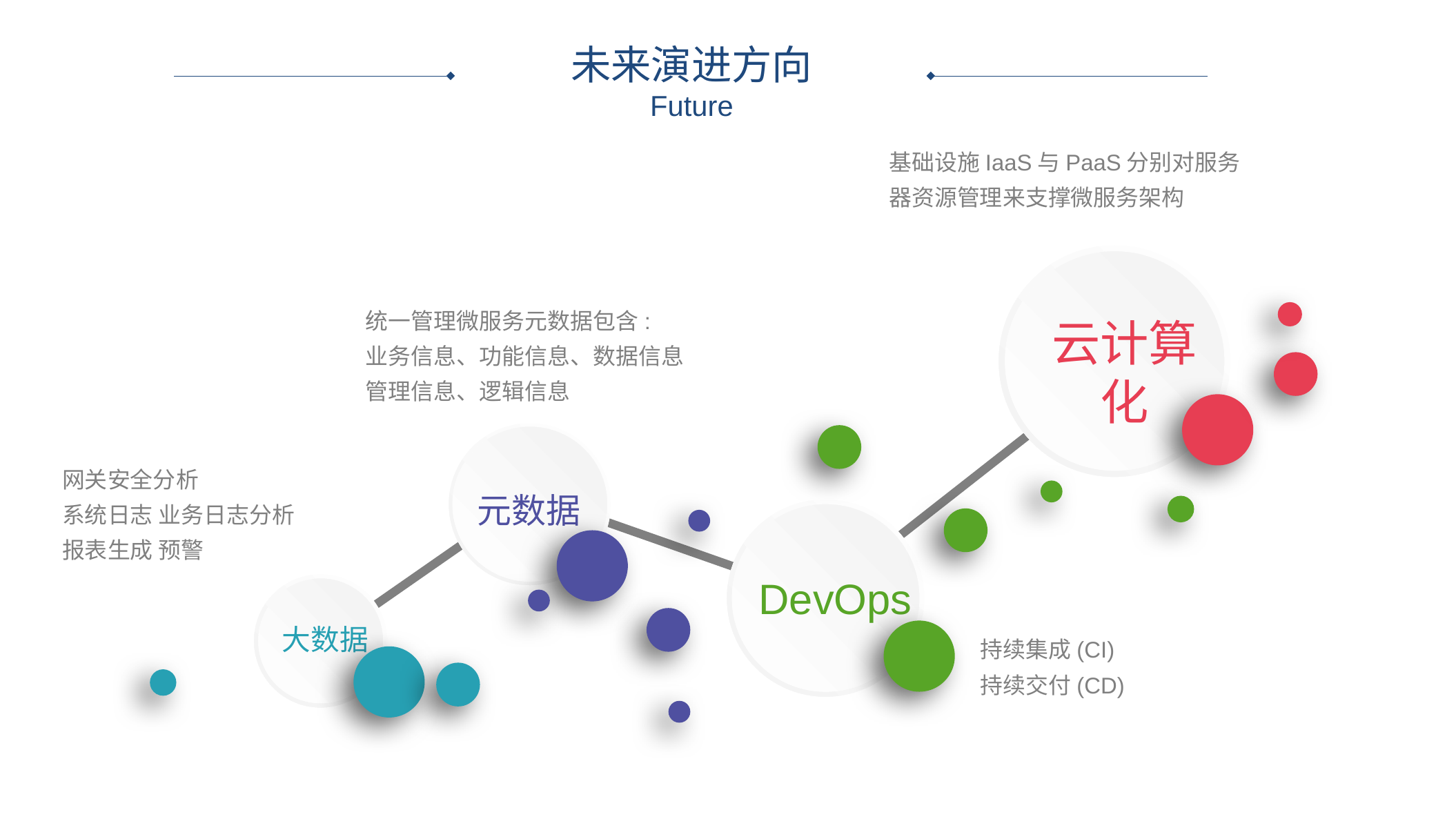

未来演进方向
Future
基础设施IaaS与PaaS分别对服务器资源管理来支撑微服务架构

云计算
化
统一管理微服务元数据包含:
业务信息、功能信息、数据信息
管理信息、逻辑信息

元数据

网关安全分析
系统日志 业务日志分析
报表生成 预警

DevOps

大数据

持续集成(CI)
持续交付(CD)